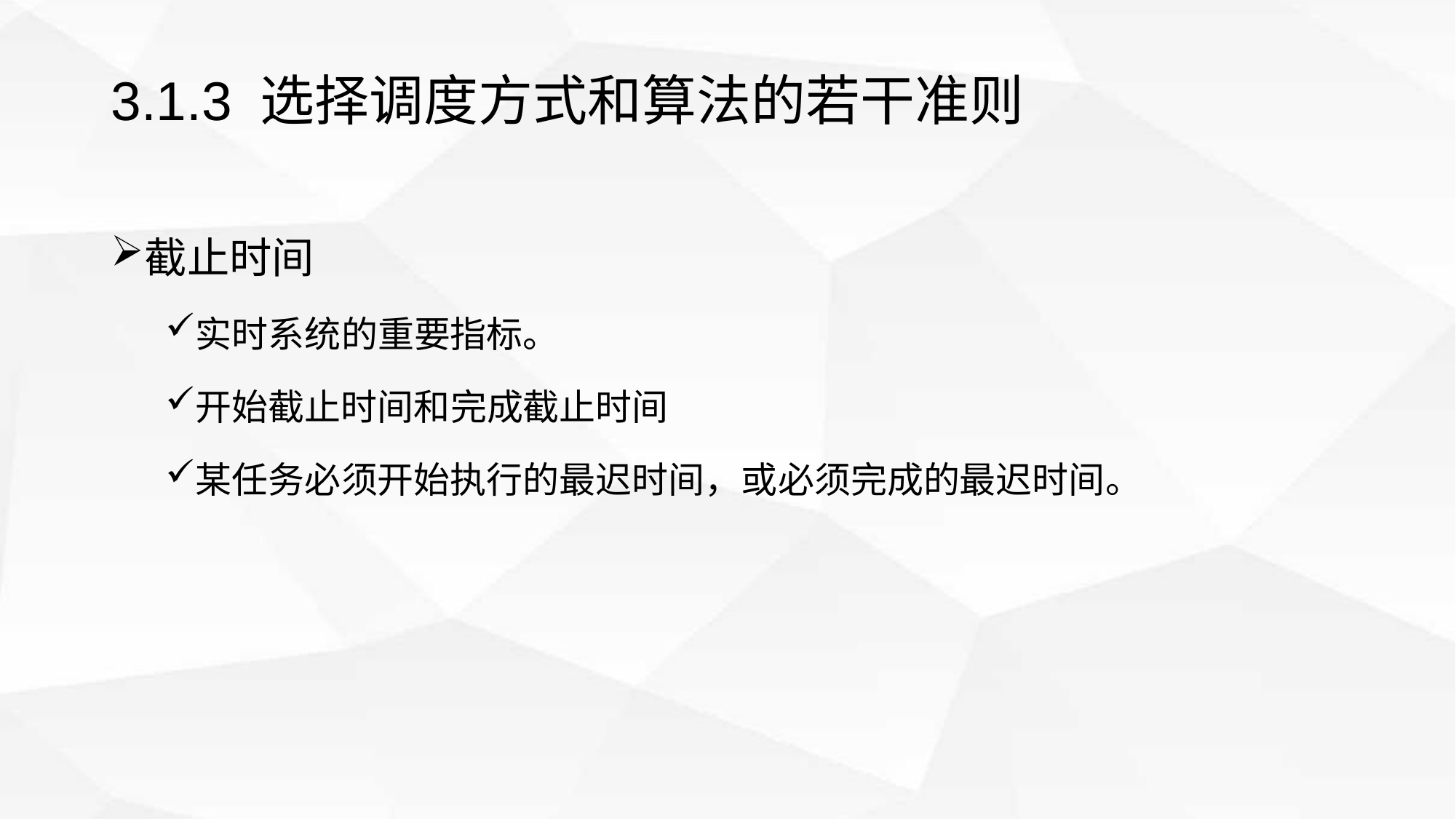

# 3.1.3 选择调度方式和算法的若干准则
截止时间
实时系统的重要指标。
开始截止时间和完成截止时间
某任务必须开始执行的最迟时间，或必须完成的最迟时间。